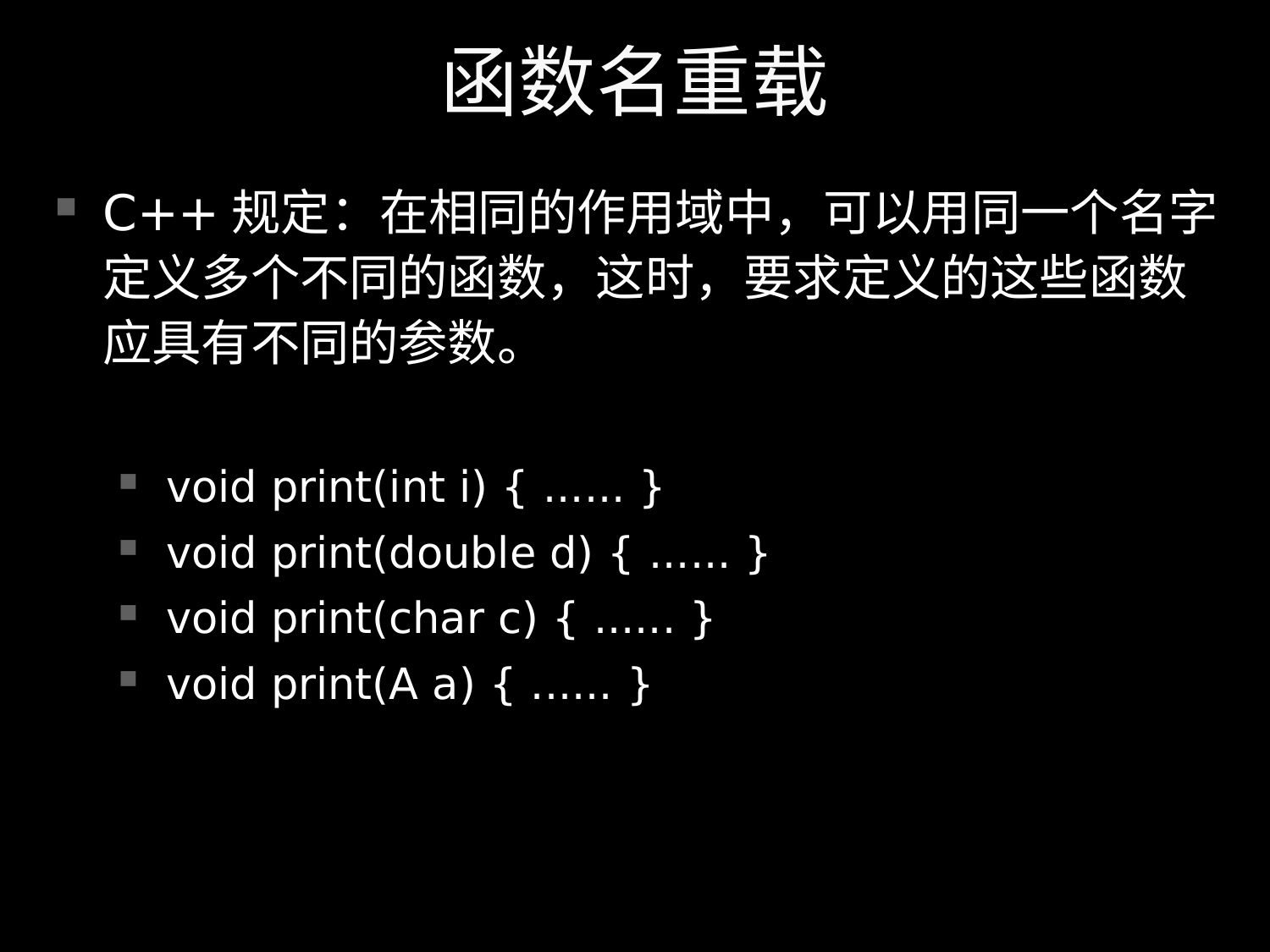

# 函数名重载
C++规定：在相同的作用域中，可以用同一个名字定义多个不同的函数，这时，要求定义的这些函数应具有不同的参数。

void print(int i) { ...... }
void print(double d) { ...... }
void print(char c) { ...... }
void print(A a) { ...... }